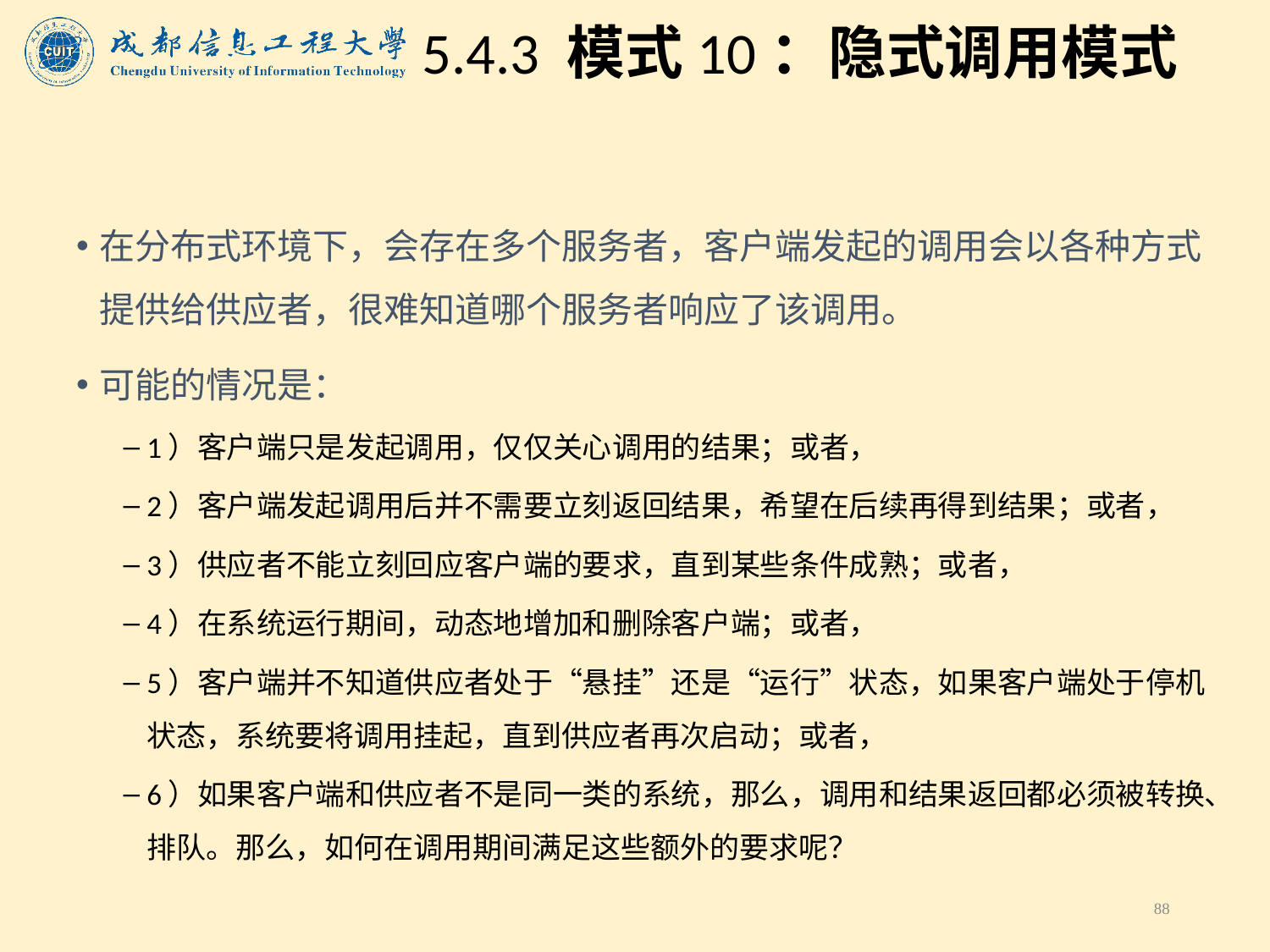

# 5.4.3 模式10：隐式调用模式
在分布式环境下，会存在多个服务者，客户端发起的调用会以各种方式提供给供应者，很难知道哪个服务者响应了该调用。
可能的情况是：
1）客户端只是发起调用，仅仅关心调用的结果；或者，
2）客户端发起调用后并不需要立刻返回结果，希望在后续再得到结果；或者，
3）供应者不能立刻回应客户端的要求，直到某些条件成熟；或者，
4）在系统运行期间，动态地增加和删除客户端；或者，
5）客户端并不知道供应者处于“悬挂”还是“运行”状态，如果客户端处于停机状态，系统要将调用挂起，直到供应者再次启动；或者，
6）如果客户端和供应者不是同一类的系统，那么，调用和结果返回都必须被转换、排队。那么，如何在调用期间满足这些额外的要求呢？
88